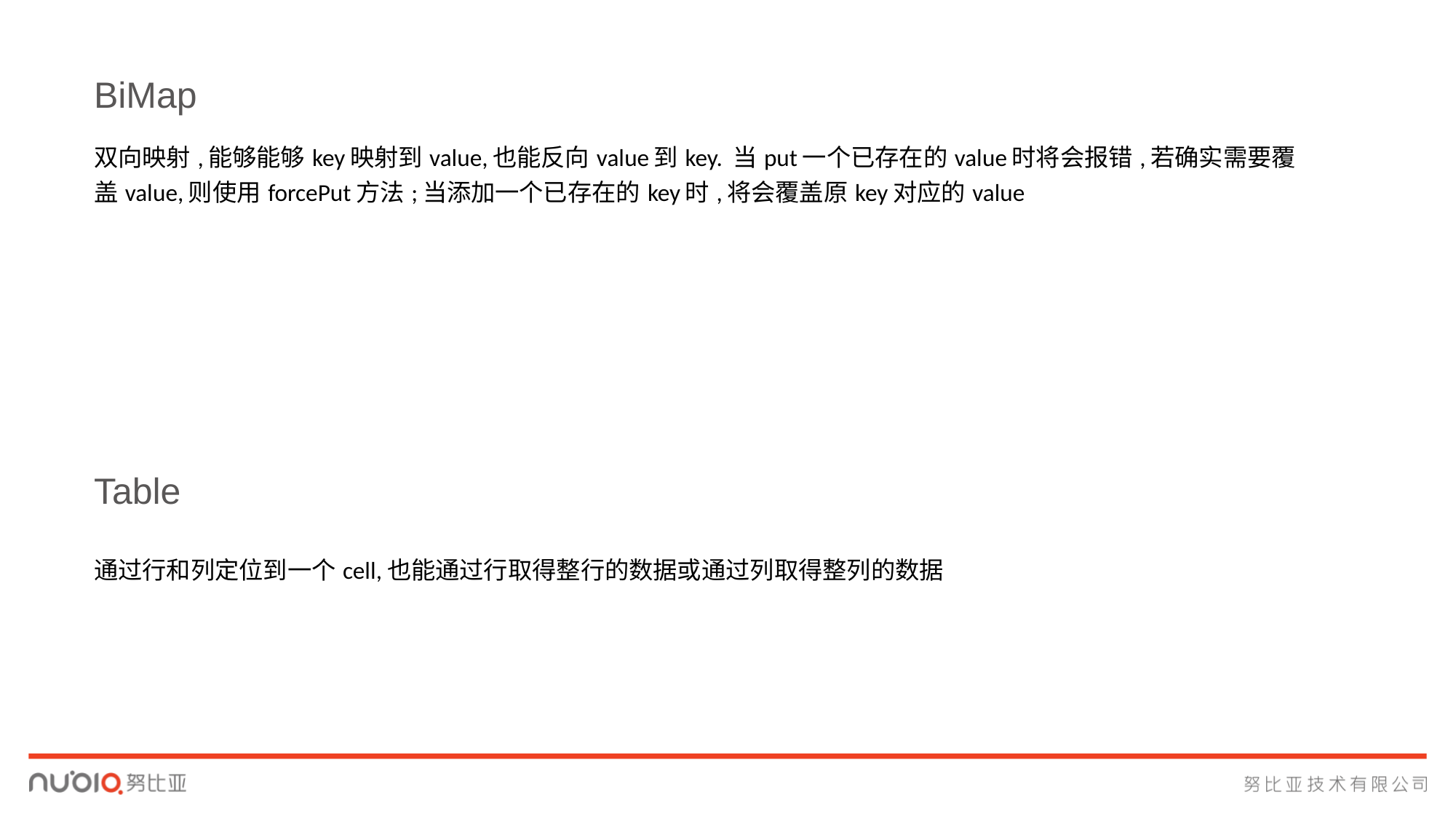

BiMap

双向映射,能够能够key映射到value,也能反向value到key. 当put一个已存在的value时将会报错,若确实需要覆盖value,则使用forcePut方法;当添加一个已存在的key时,将会覆盖原key对应的value
Table
通过行和列定位到一个cell,也能通过行取得整行的数据或通过列取得整列的数据